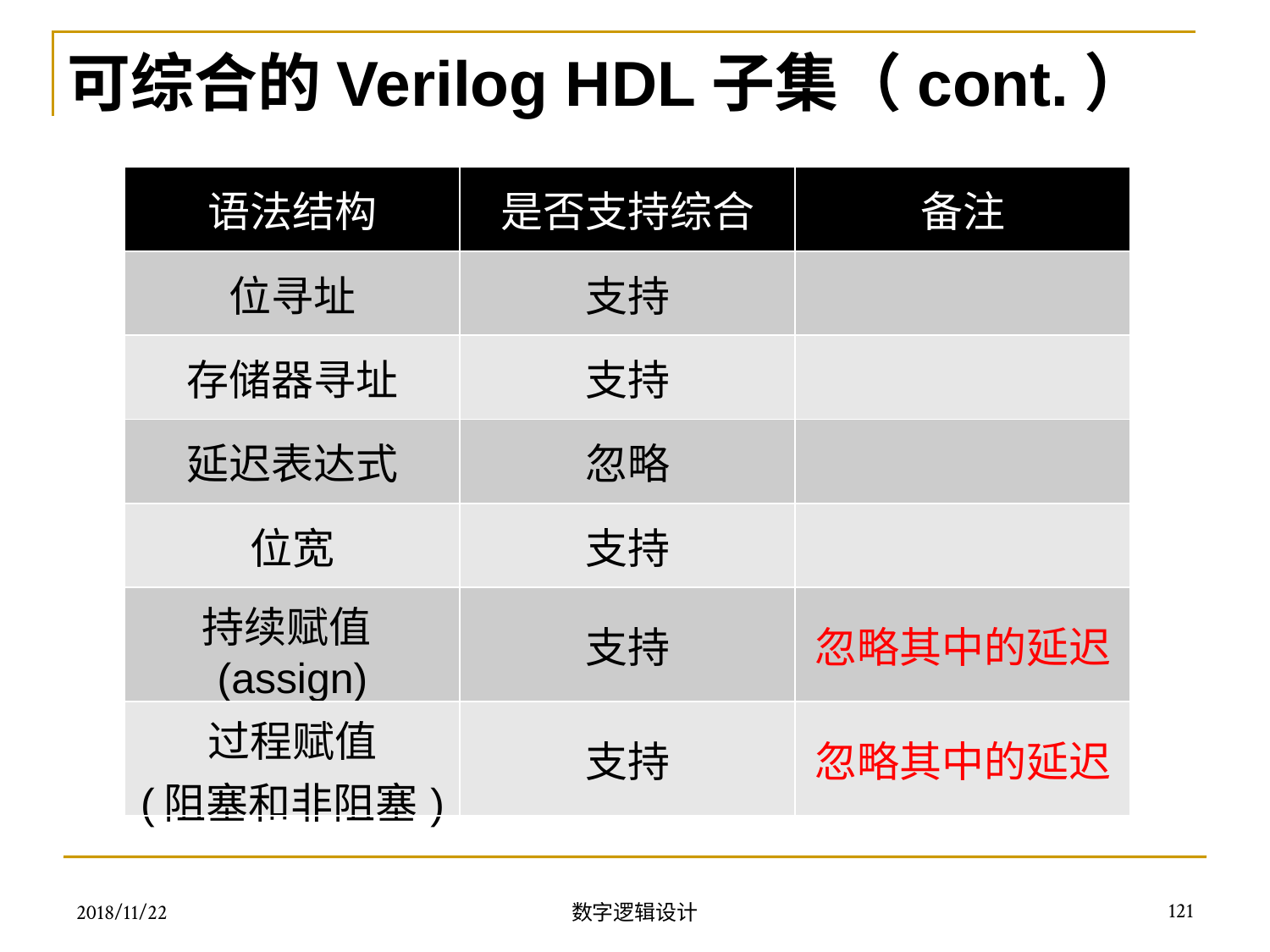

可综合的Verilog HDL子集（cont.）
| 语法结构 | 是否支持综合 | 备注 |
| --- | --- | --- |
| 位寻址 | 支持 |  |
| 存储器寻址 | 支持 |  |
| 延迟表达式 | 忽略 |  |
| 位宽 | 支持 |  |
| 持续赋值(assign) | 支持 | 忽略其中的延迟 |
| 过程赋值 (阻塞和非阻塞) | 支持 | 忽略其中的延迟 |
2018/11/22
121
数字逻辑设计